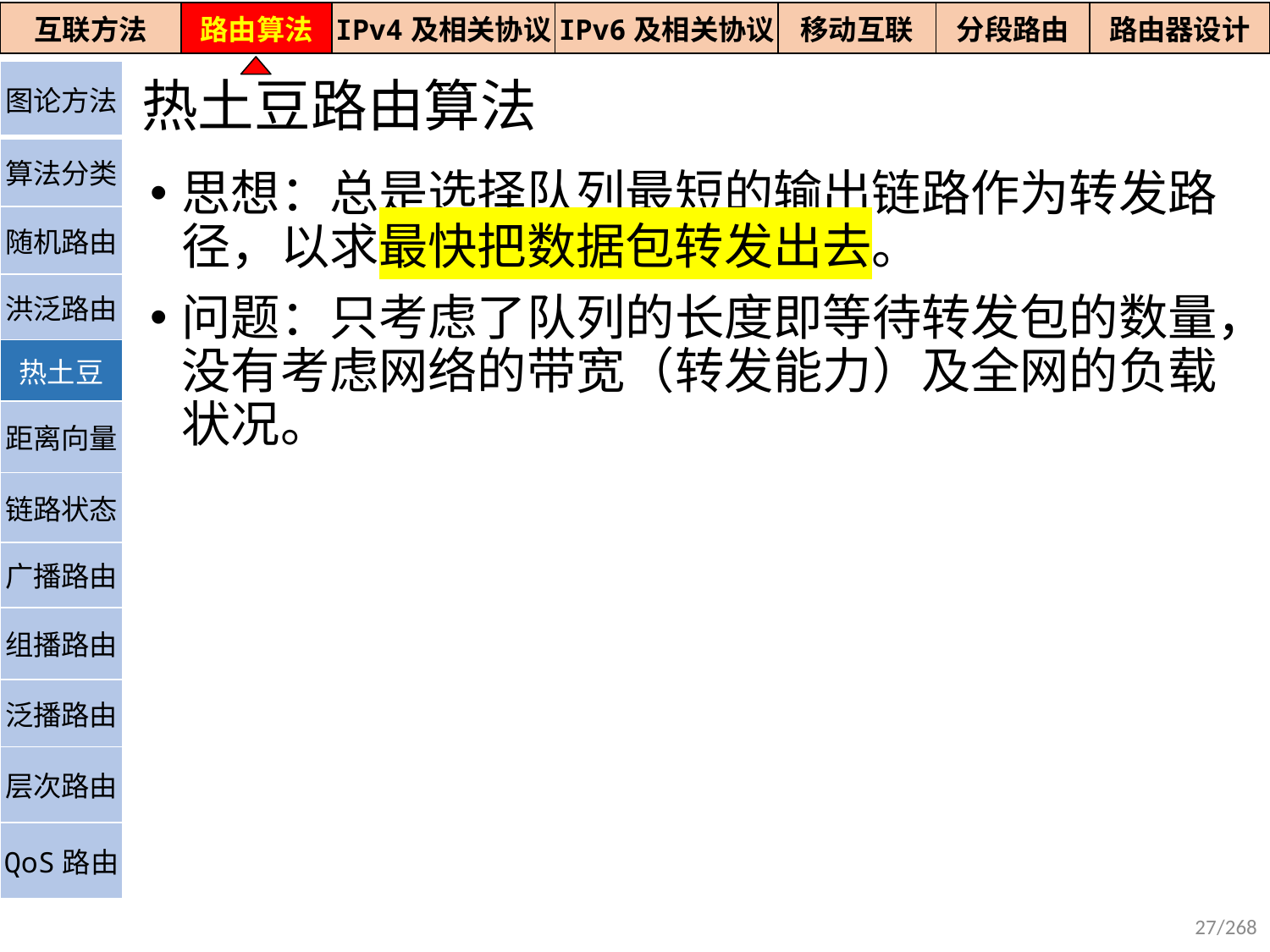

| 互联方法 | 路由算法 | IPv4及相关协议 | IPv6及相关协议 | 移动互联 | 分段路由 | 路由器设计 |
| --- | --- | --- | --- | --- | --- | --- |

热土豆路由算法
| 图论方法 |
| --- |
| 算法分类 |
| 随机路由 |
| 洪泛路由 |
| 热土豆 |
| 距离向量 |
| 链路状态 |
| 广播路由 |
| 组播路由 |
| 泛播路由 |
| 层次路由 |
| QoS路由 |
思想：总是选择队列最短的输出链路作为转发路径，以求最快把数据包转发出去。
问题：只考虑了队列的长度即等待转发包的数量，没有考虑网络的带宽（转发能力）及全网的负载状况。
27/268